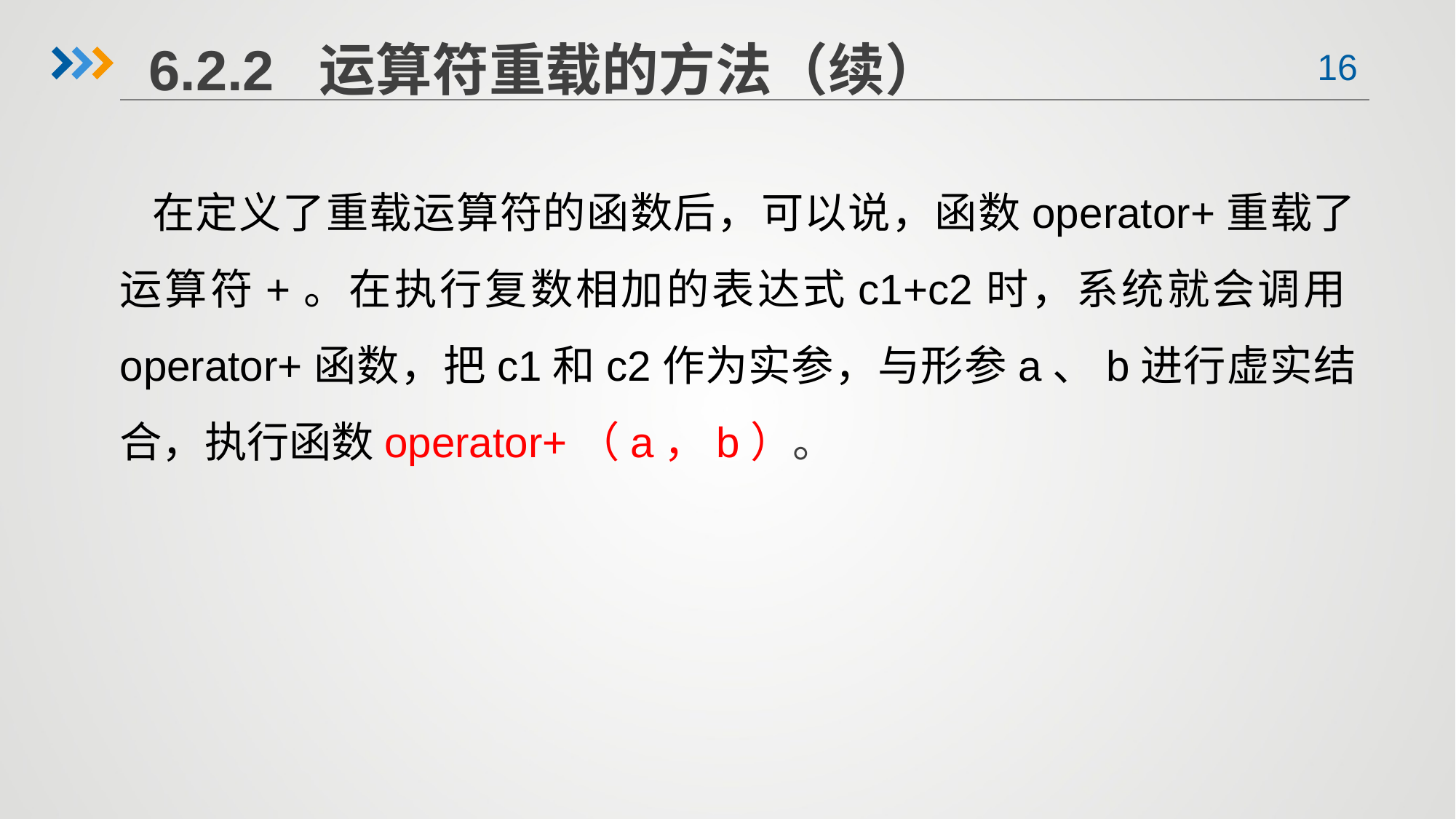

6.2.2  运算符重载的方法（续）
  在定义了重载运算符的函数后，可以说，函数operator+重载了运算符+。在执行复数相加的表达式c1+c2时，系统就会调用operator+函数，把c1和c2作为实参，与形参a、b进行虚实结合，执行函数operator+（a，b）。